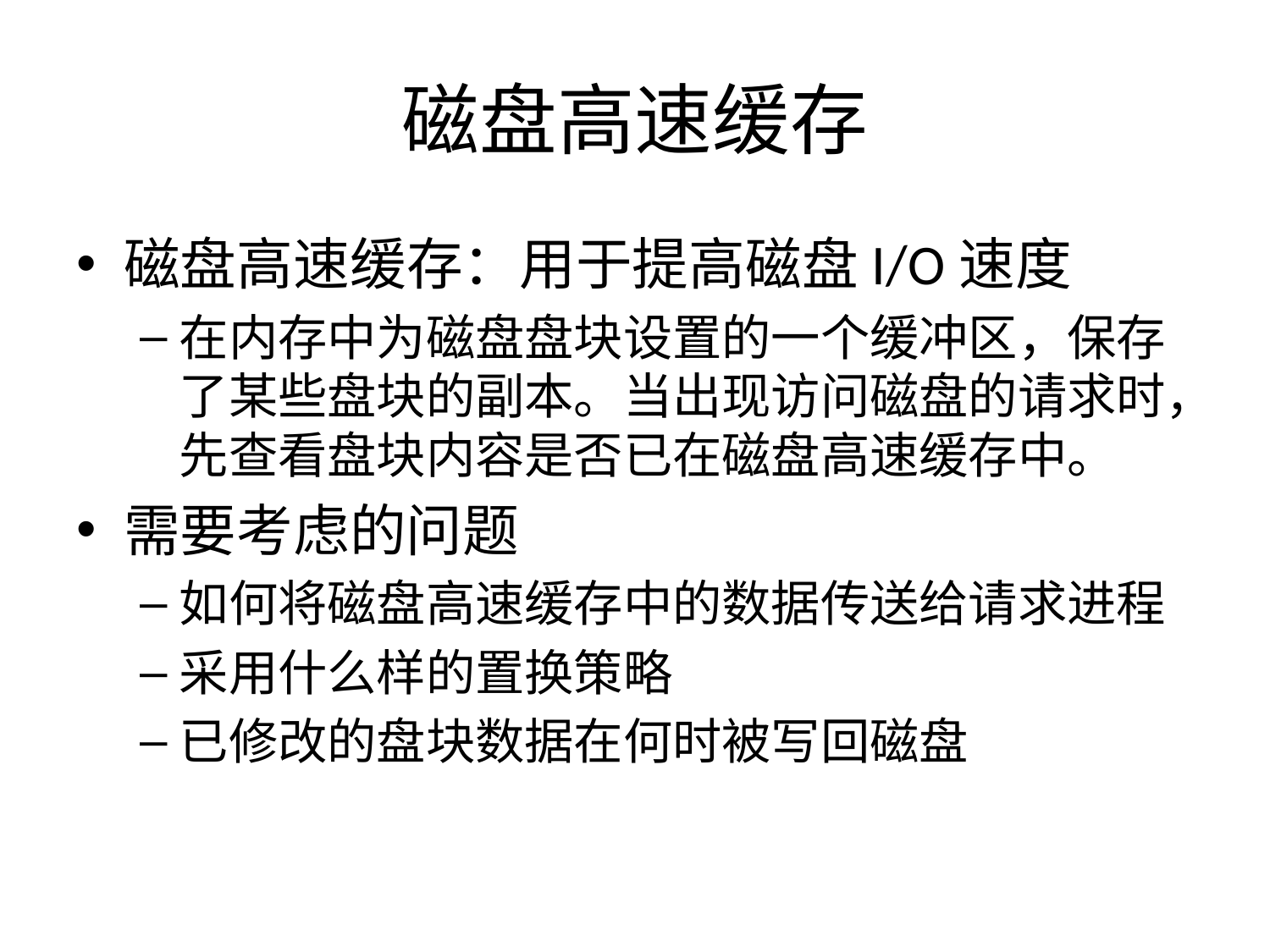

# 磁盘高速缓存
磁盘高速缓存：用于提高磁盘I/O速度
在内存中为磁盘盘块设置的一个缓冲区，保存了某些盘块的副本。当出现访问磁盘的请求时，先查看盘块内容是否已在磁盘高速缓存中。
需要考虑的问题
如何将磁盘高速缓存中的数据传送给请求进程
采用什么样的置换策略
已修改的盘块数据在何时被写回磁盘